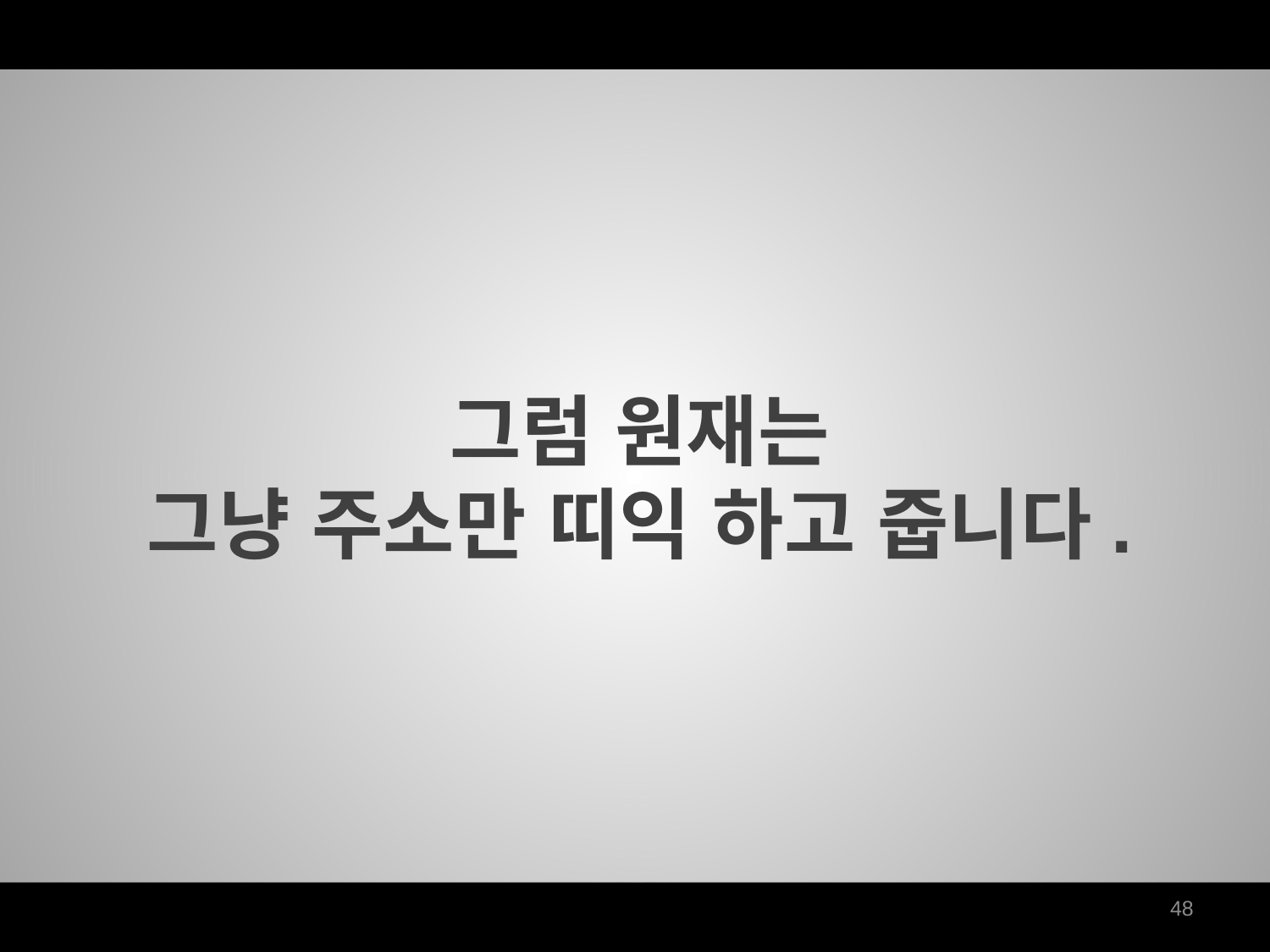

그럼 원재는
그냥 주소만 띠익 하고 줍니다.
48